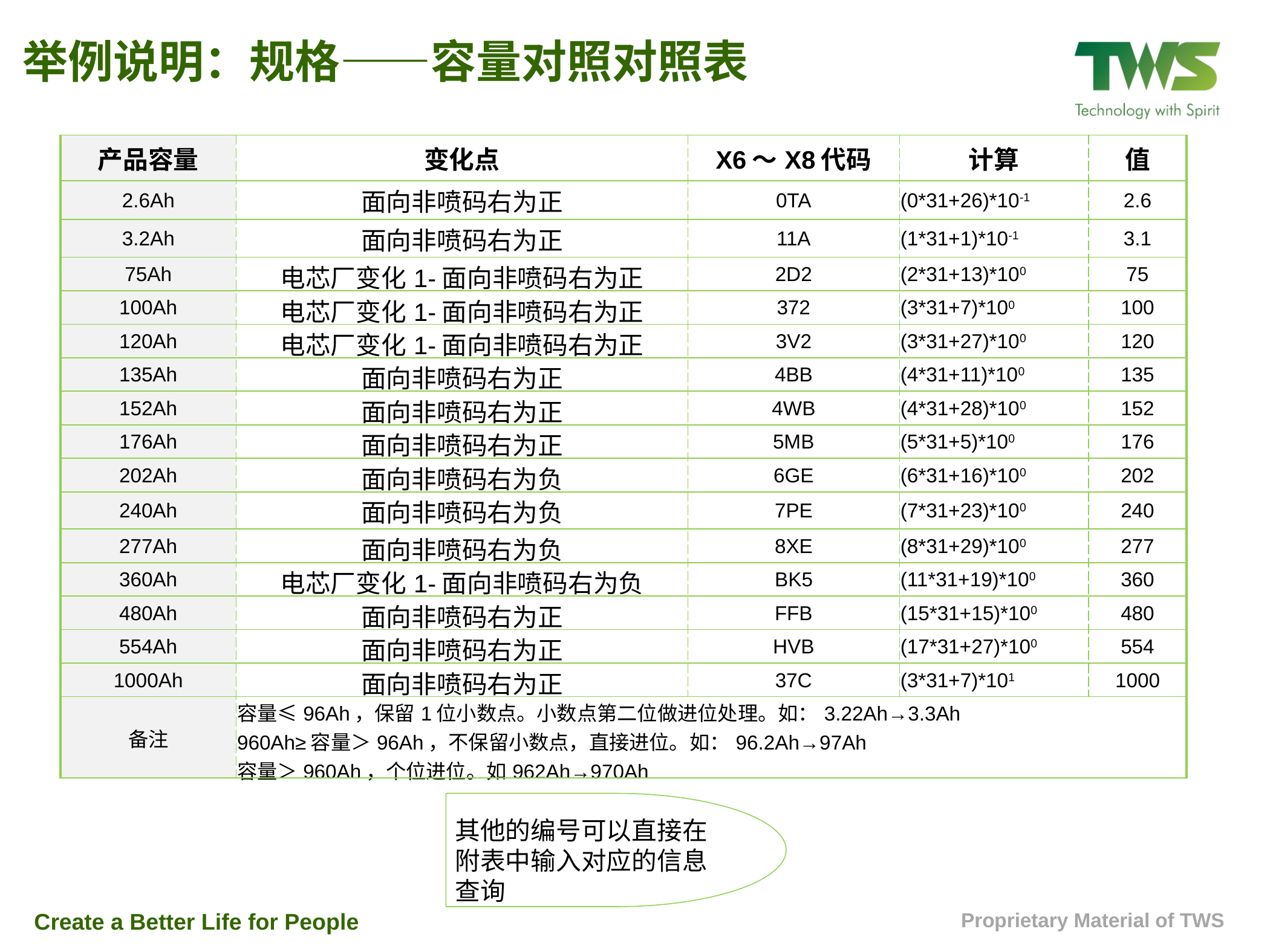

举例说明：规格——容量对照对照表
| 产品容量 | 变化点 | X6～X8代码 | 计算 | 值 |
| --- | --- | --- | --- | --- |
| 2.6Ah | 面向非喷码右为正 | 0TA | (0\*31+26)\*10-1 | 2.6 |
| 3.2Ah | 面向非喷码右为正 | 11A | (1\*31+1)\*10-1 | 3.1 |
| 75Ah | 电芯厂变化1-面向非喷码右为正 | 2D2 | (2\*31+13)\*100 | 75 |
| 100Ah | 电芯厂变化1-面向非喷码右为正 | 372 | (3\*31+7)\*100 | 100 |
| 120Ah | 电芯厂变化1-面向非喷码右为正 | 3V2 | (3\*31+27)\*100 | 120 |
| 135Ah | 面向非喷码右为正 | 4BB | (4\*31+11)\*100 | 135 |
| 152Ah | 面向非喷码右为正 | 4WB | (4\*31+28)\*100 | 152 |
| 176Ah | 面向非喷码右为正 | 5MB | (5\*31+5)\*100 | 176 |
| 202Ah | 面向非喷码右为负 | 6GE | (6\*31+16)\*100 | 202 |
| 240Ah | 面向非喷码右为负 | 7PE | (7\*31+23)\*100 | 240 |
| 277Ah | 面向非喷码右为负 | 8XE | (8\*31+29)\*100 | 277 |
| 360Ah | 电芯厂变化1-面向非喷码右为负 | BK5 | (11\*31+19)\*100 | 360 |
| 480Ah | 面向非喷码右为正 | FFB | (15\*31+15)\*100 | 480 |
| 554Ah | 面向非喷码右为正 | HVB | (17\*31+27)\*100 | 554 |
| 1000Ah | 面向非喷码右为正 | 37C | (3\*31+7)\*101 | 1000 |
| 备注 | 容量≤96Ah，保留1位小数点。小数点第二位做进位处理。如：3.22Ah→3.3Ah 960Ah≥容量＞96Ah，不保留小数点，直接进位。如：96.2Ah→97Ah 容量＞960Ah，个位进位。如962Ah→970Ah |  |  |  |
其他的编号可以直接在附表中输入对应的信息查询